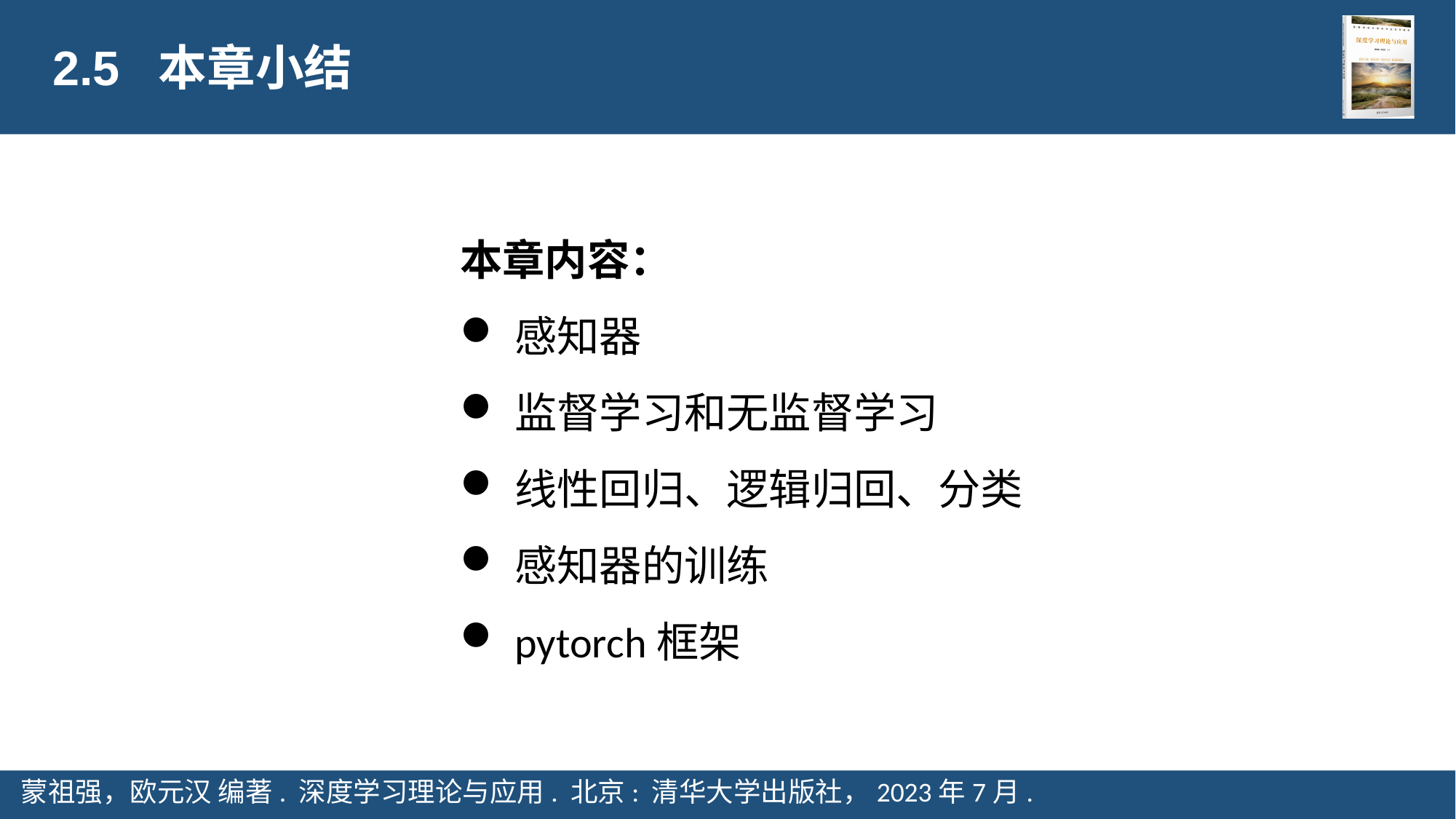

2.5  本章小结
本章内容：
感知器
监督学习和无监督学习
线性回归、逻辑归回、分类
感知器的训练
pytorch框架